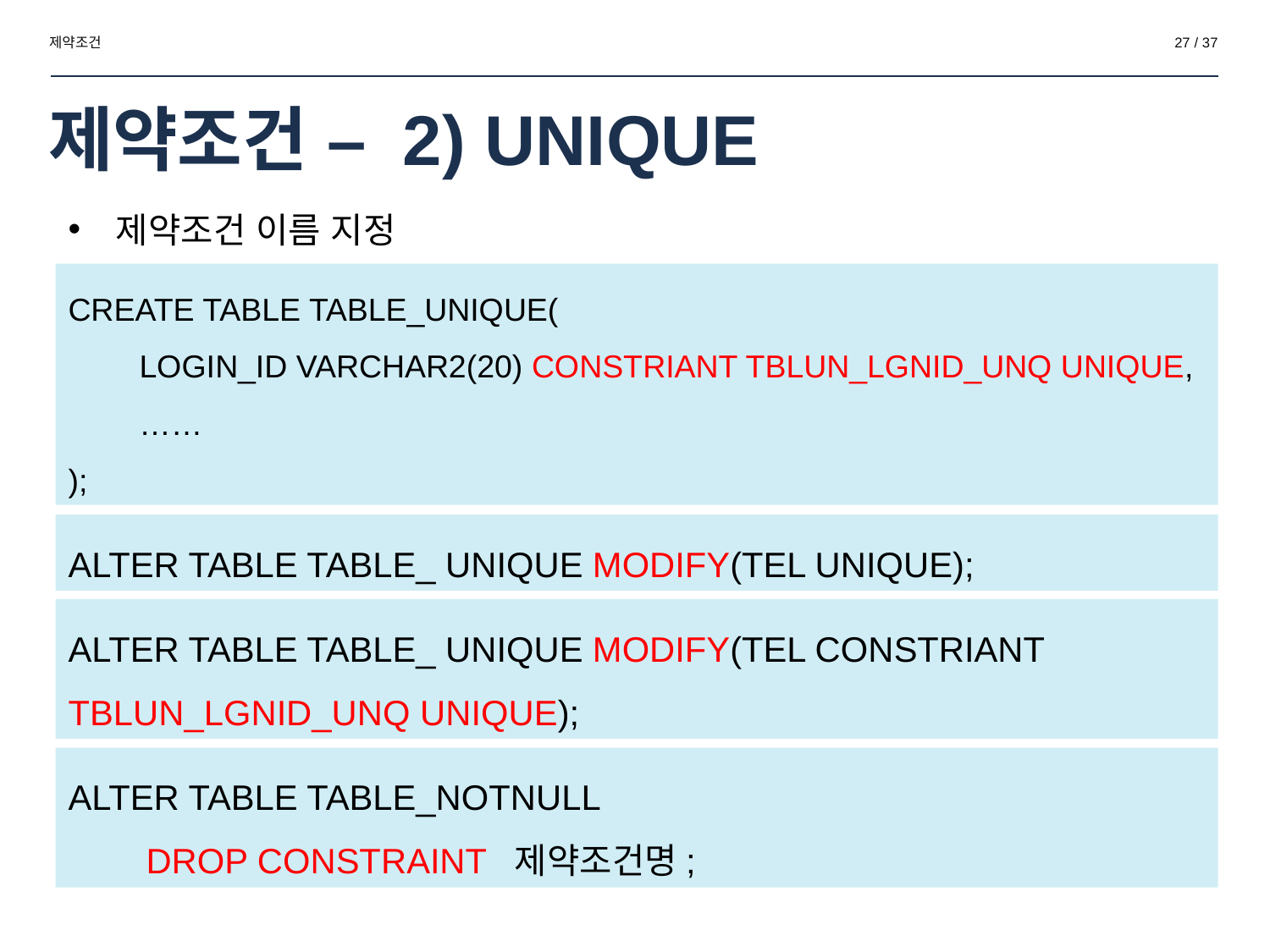

제약조건
27 / 37
# 제약조건 – 2) UNIQUE
제약조건 이름 지정
CREATE TABLE TABLE_UNIQUE(
        LOGIN_ID VARCHAR2(20) CONSTRIANT TBLUN_LGNID_UNQ UNIQUE,
        ……
);
ALTER TABLE TABLE_ UNIQUE MODIFY(TEL UNIQUE);
ALTER TABLE TABLE_ UNIQUE MODIFY(TEL CONSTRIANT TBLUN_LGNID_UNQ UNIQUE);
ALTER TABLE TABLE_NOTNULL
        DROP CONSTRAINT  제약조건명;